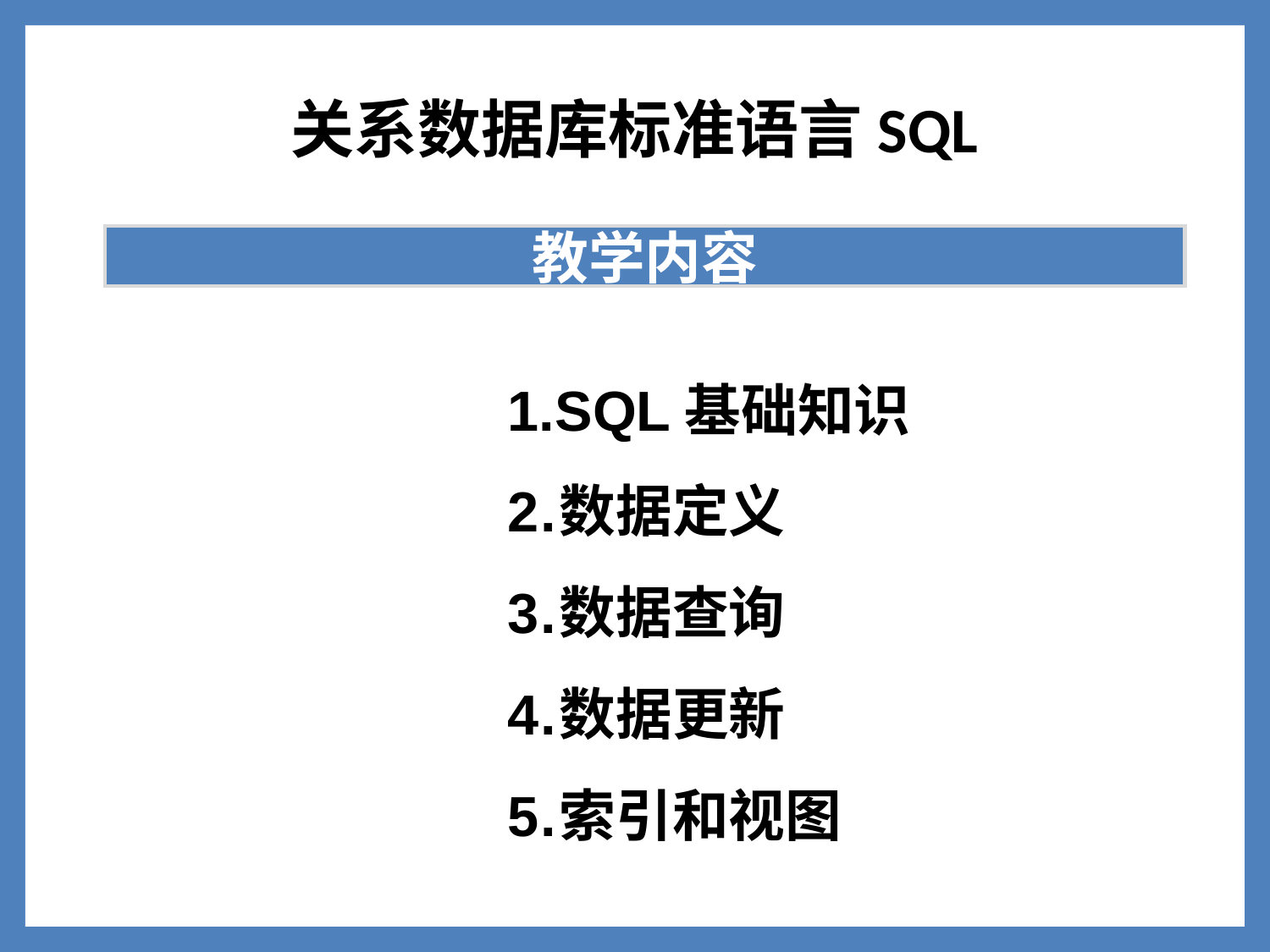

关系数据库标准语言SQL
教学内容

SQL基础知识
数据定义
数据查询
数据更新
索引和视图